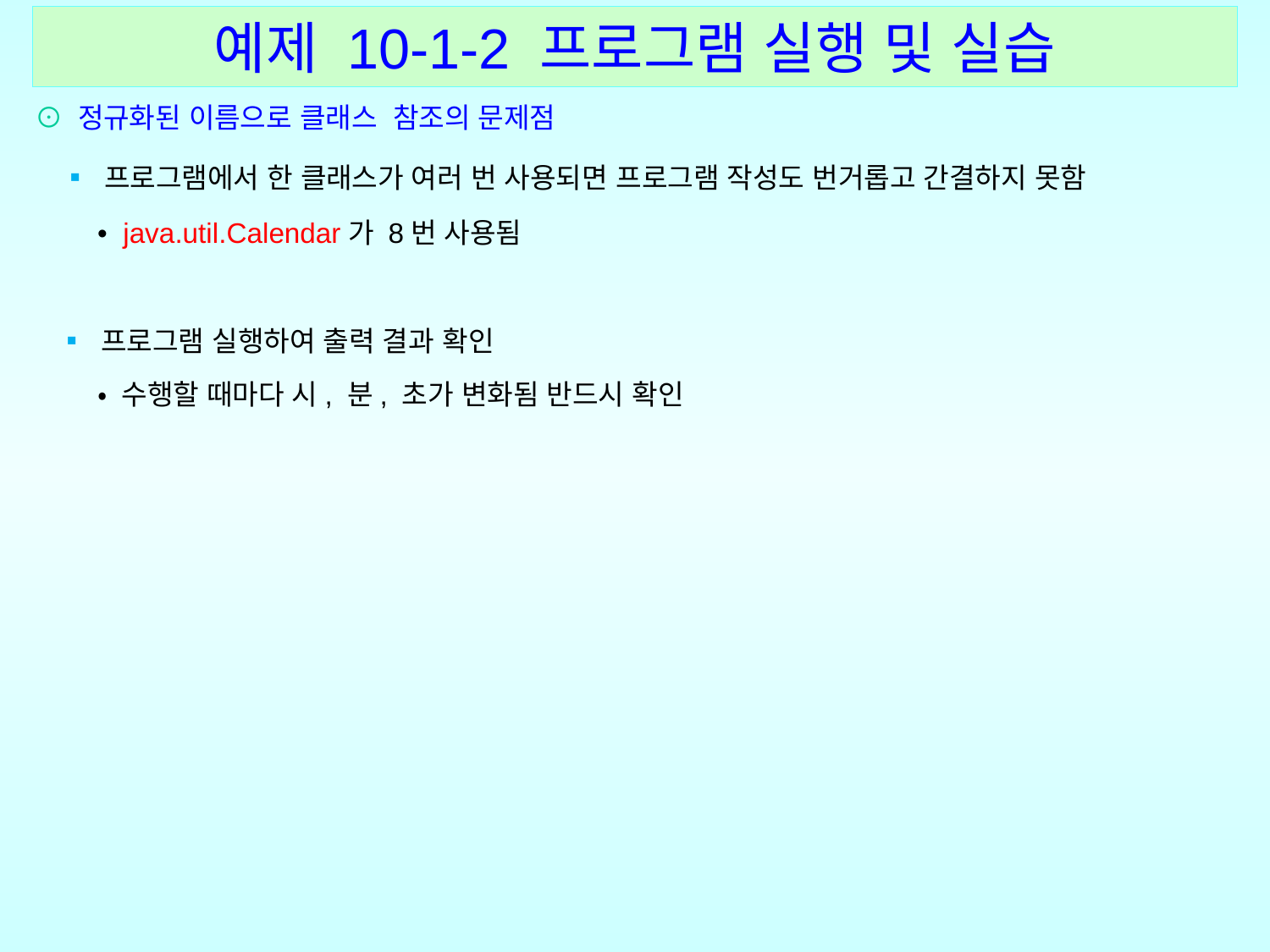

예제 10-1-2 프로그램 실행 및 실습
⊙ 정규화된 이름으로 클래스  참조의 문제점
   ▪ 프로그램에서 한 클래스가 여러 번 사용되면 프로그램 작성도 번거롭고 간결하지 못함
        •  java.util.Calendar가 8번 사용됨

   ▪ 프로그램 실행하여 출력 결과 확인
        • 수행할 때마다 시, 분, 초가 변화됨 반드시 확인